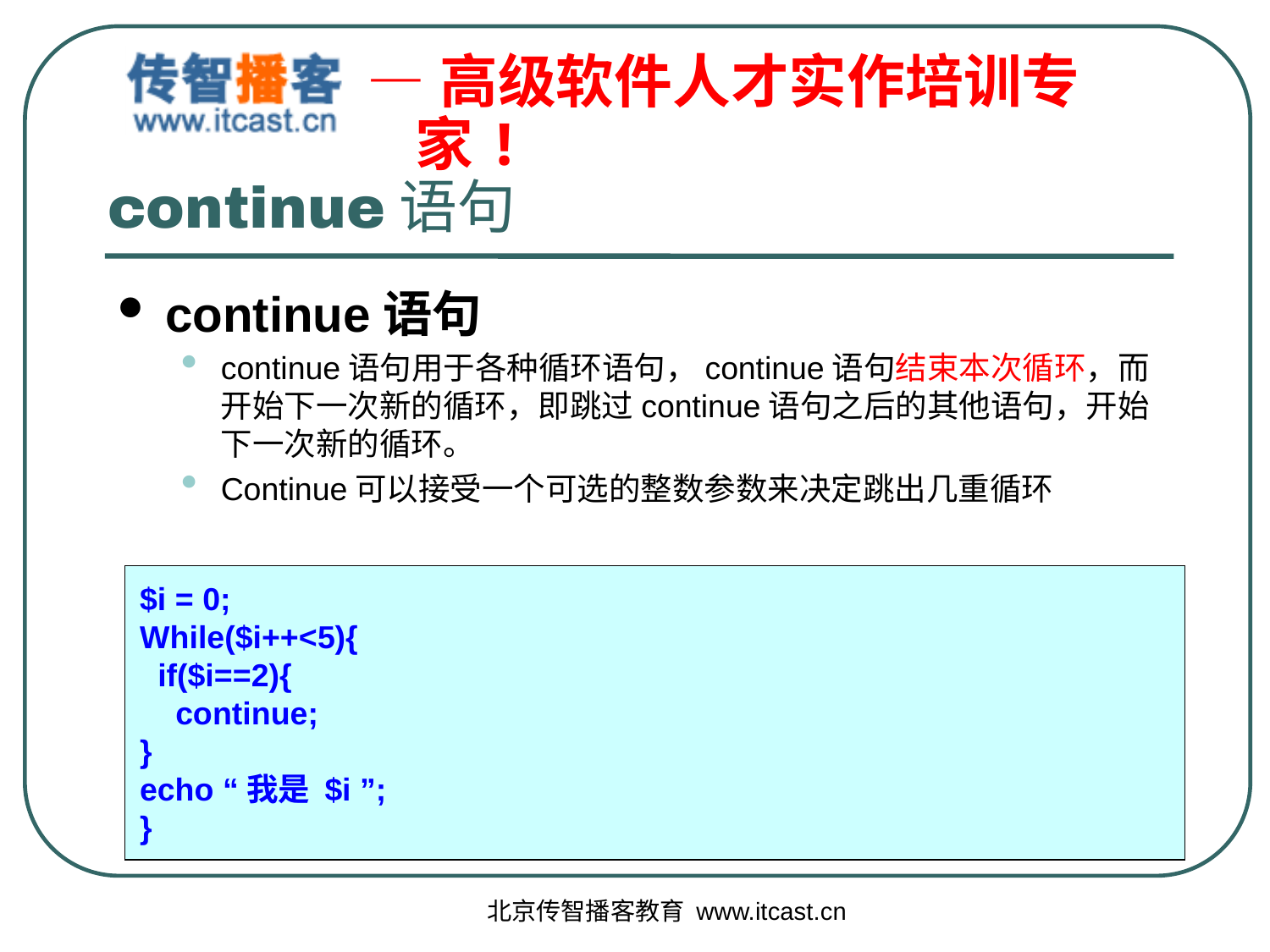

continue语句
continue语句
continue语句用于各种循环语句，continue语句结束本次循环，而开始下一次新的循环，即跳过continue语句之后的其他语句，开始下一次新的循环。
Continue可以接受一个可选的整数参数来决定跳出几重循环

$i = 0;
While($i++<5){
  if($i==2){
    continue;
}
echo “我是 $i ”;
}